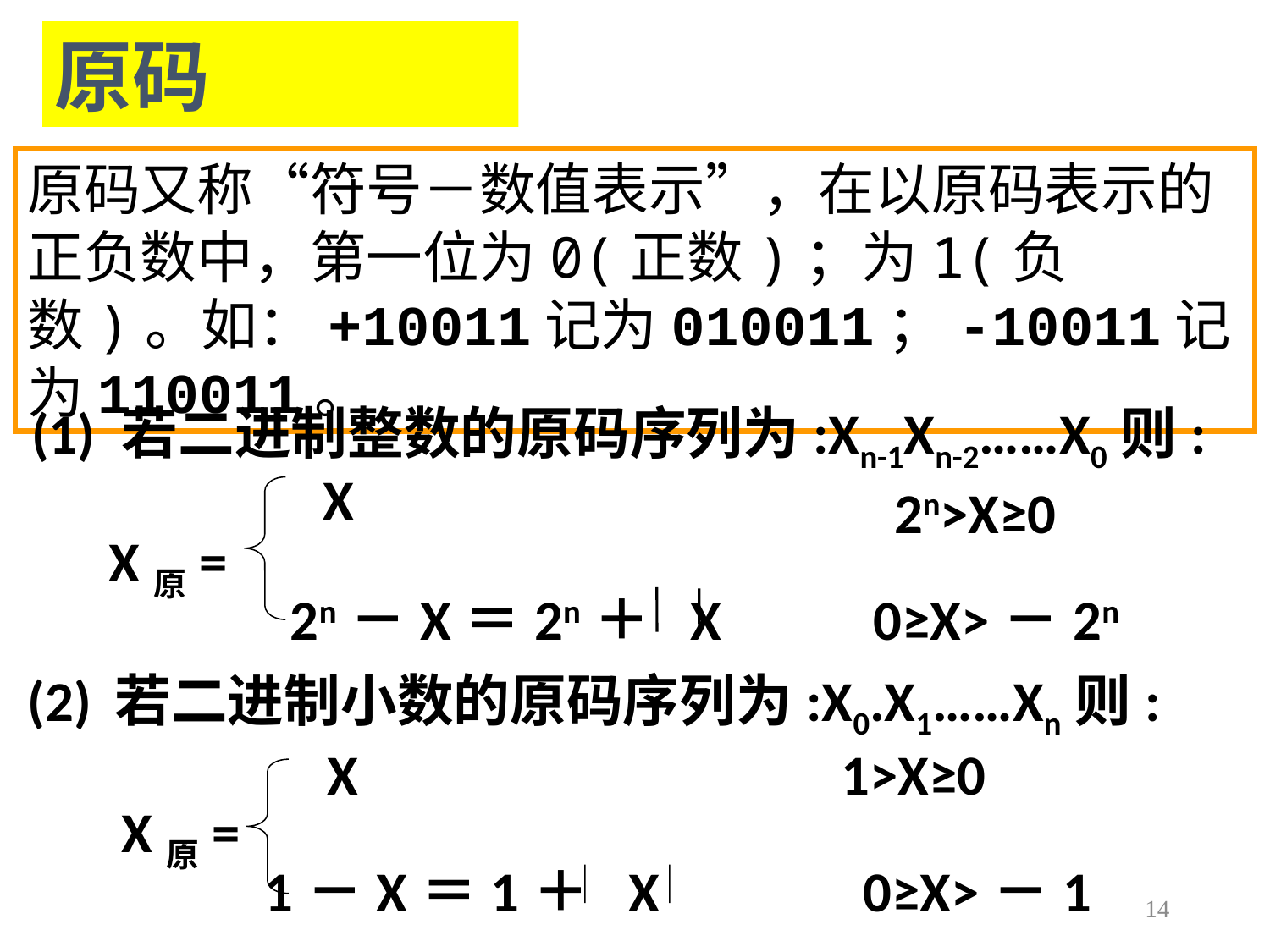

原码
原码又称“符号－数值表示”，在以原码表示的正负数中，第一位为0(正数)；为1(负数)。如：+10011记为010011；-10011记为110011。
(1) 若二进制整数的原码序列为:Xn-1Xn-2……X0则:
 X
2n>X≥0

X原=
2n－X＝2n＋  X            0≥X>－2n

(2) 若二进制小数的原码序列为:X0.X1……Xn则:
X                                      1>X≥0

X原=
 1－X＝1＋  X                0≥X>－1

14